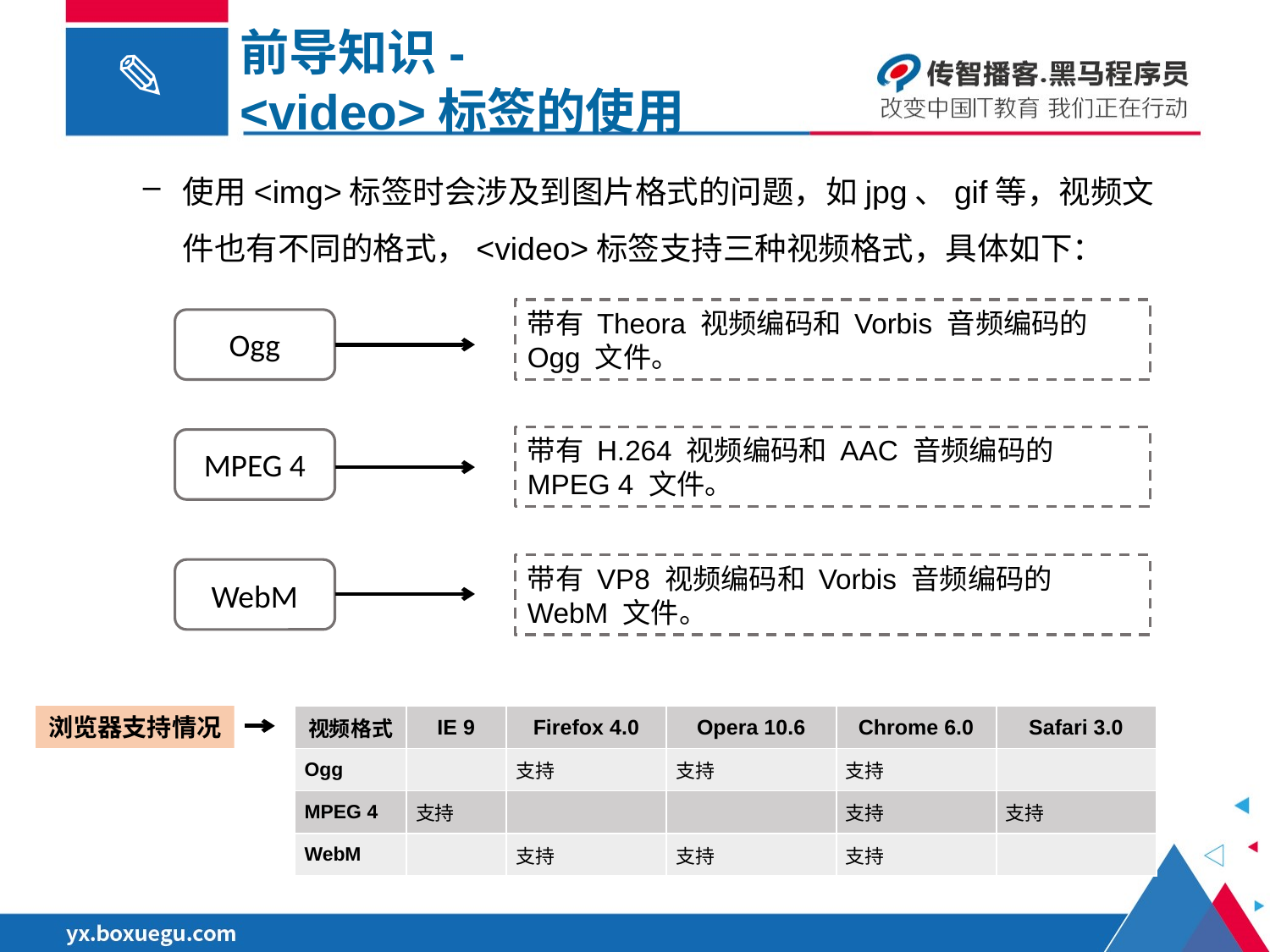

前导知识-
<video>标签的使用
使用<img>标签时会涉及到图片格式的问题，如jpg、gif等，视频文件也有不同的格式，<video>标签支持三种视频格式，具体如下：

带有 Theora 视频编码和 Vorbis 音频编码的 Ogg 文件。

Ogg
带有 H.264 视频编码和 AAC 音频编码的 MPEG 4 文件。

MPEG 4
带有 VP8 视频编码和 Vorbis 音频编码的 WebM 文件。

WebM
浏览器支持情况
| 视频格式 | IE 9 | Firefox 4.0 | Opera 10.6 | Chrome 6.0 | Safari 3.0 |
| --- | --- | --- | --- | --- | --- |
| Ogg |  | 支持 | 支持 | 支持 |  |
| MPEG 4 | 支持 |  |  | 支持 | 支持 |
| WebM |  | 支持 | 支持 | 支持 |  |